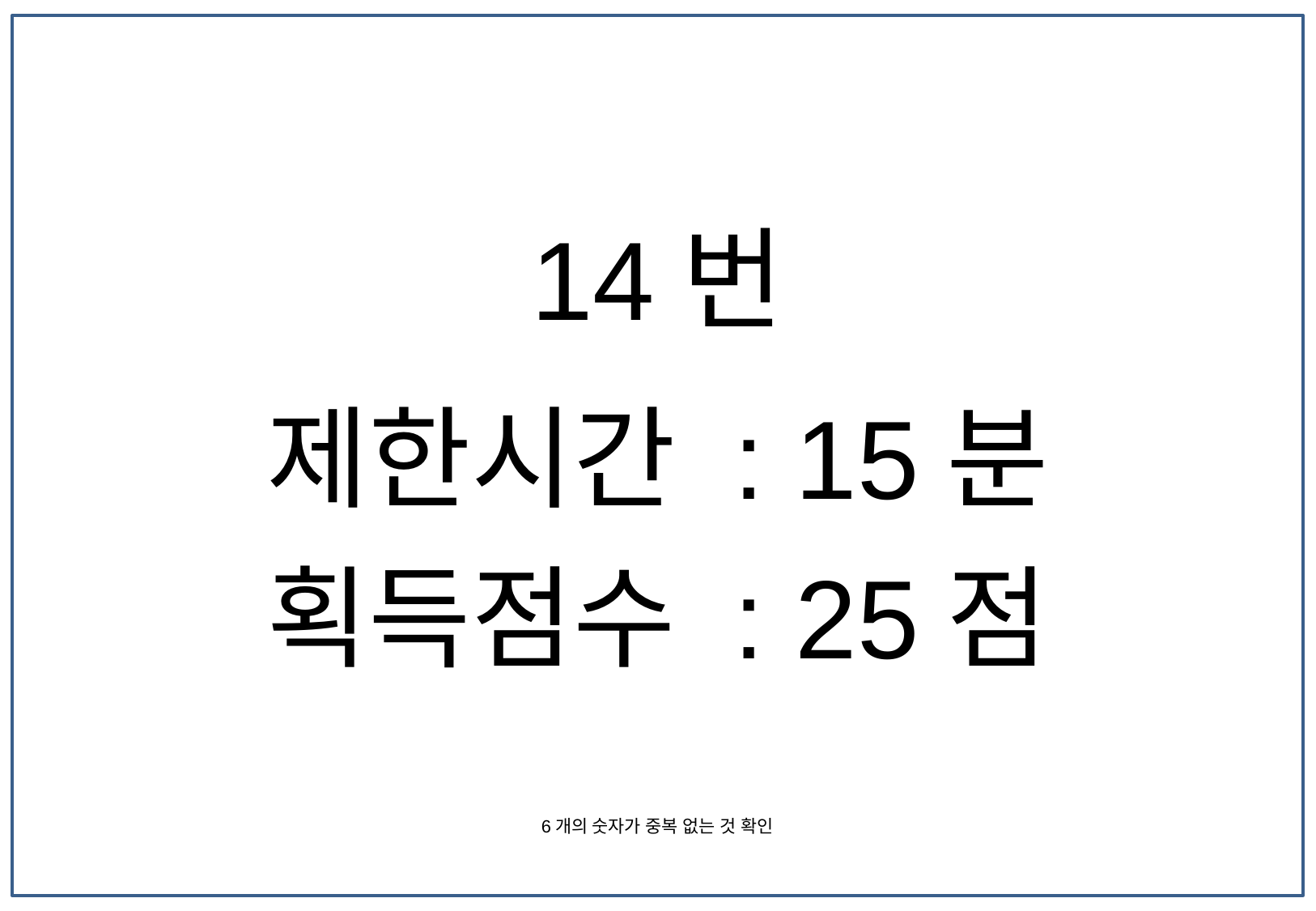

14번
제한시간 : 15분
획득점수 : 25점
6개의 숫자가 중복 없는 것 확인